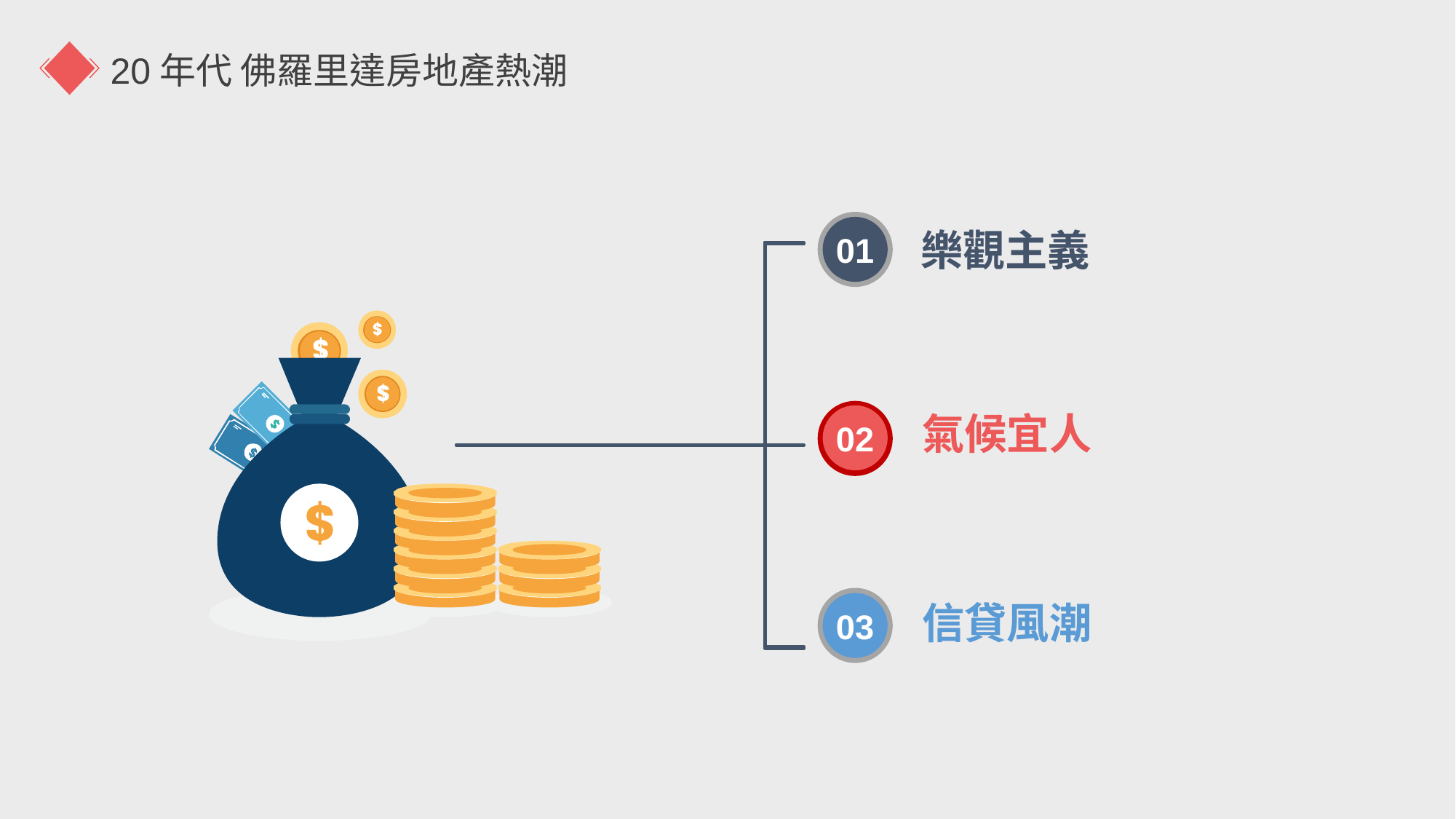

20年代 佛羅里達房地產熱潮

01

02

03
樂觀主義

氣候宜人
信貸風潮